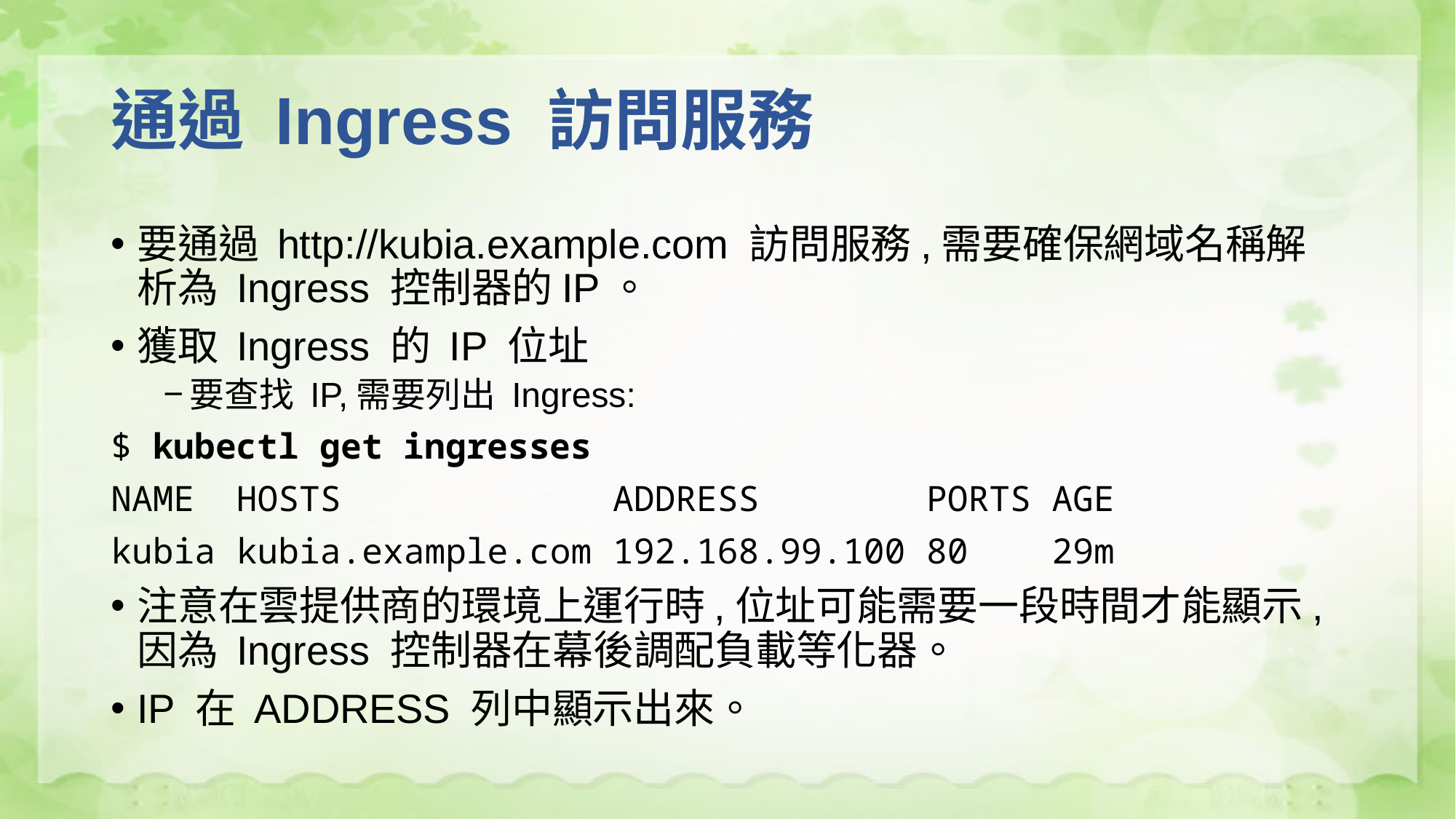

# 通過 Ingress 訪問服務
要通過 http://kubia.example.com 訪問服務,需要確保網域名稱解析為 Ingress 控制器的IP。
獲取 Ingress 的 IP 位址
要查找 IP,需要列出 Ingress:
$ kubectl get ingresses
NAME  HOSTS             ADDRESS        PORTS AGE
kubia kubia.example.com 192.168.99.100 80    29m
注意在雲提供商的環境上運行時,位址可能需要一段時間才能顯示,因為 Ingress 控制器在幕後調配負載等化器。
IP 在 ADDRESS 列中顯示出來。